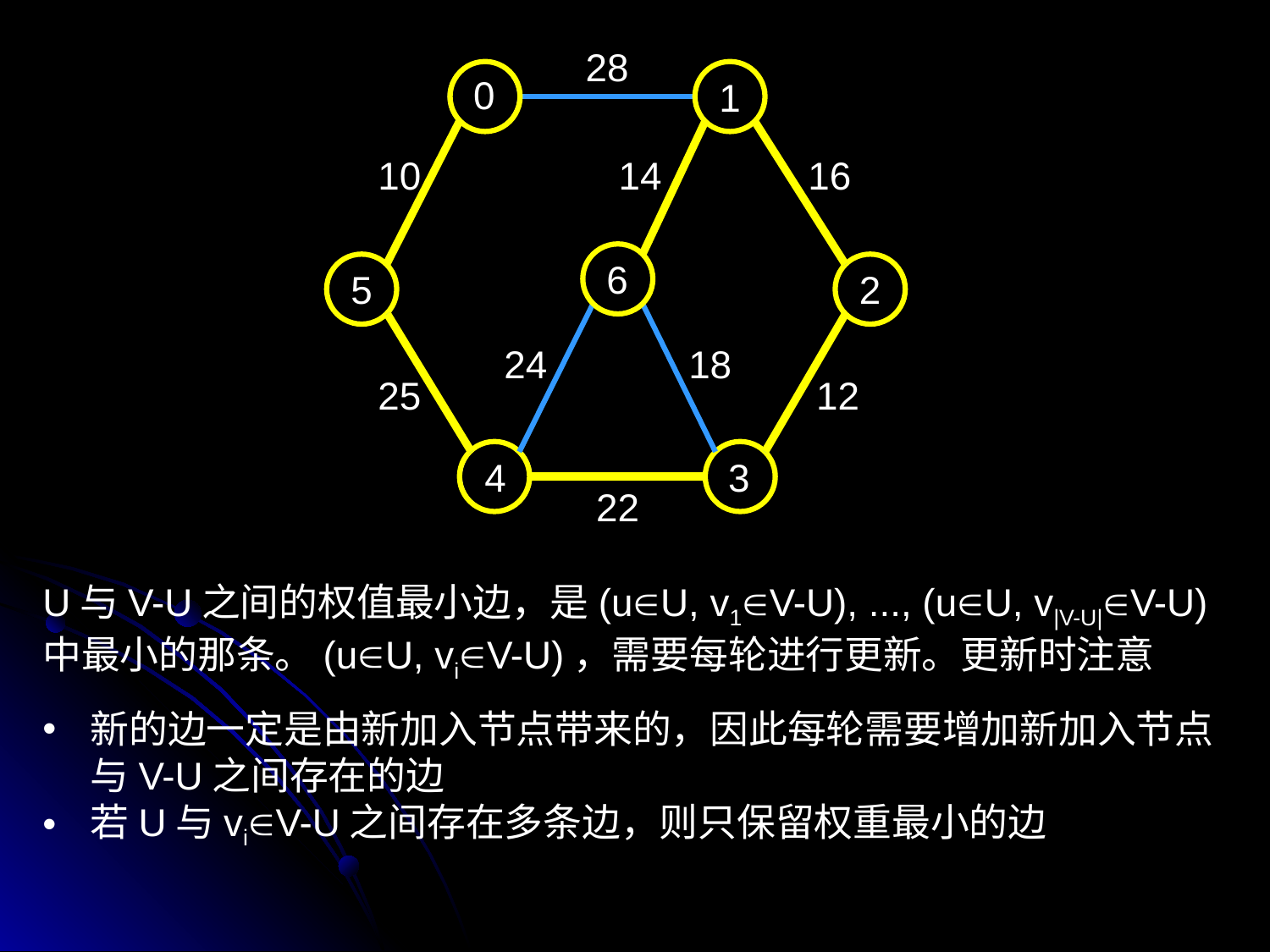

28

0
1
10
14
16

6

2
5
24
18
25
12

4
3
22
U与V-U之间的权值最小边，是(u∈U, v1∈V-U), ..., (u∈U, v|V-U|∈V-U)中最小的那条。(u∈U, vi∈V-U)，需要每轮进行更新。更新时注意
新的边一定是由新加入节点带来的，因此每轮需要增加新加入节点与V-U之间存在的边
若U与vi∈V-U之间存在多条边，则只保留权重最小的边